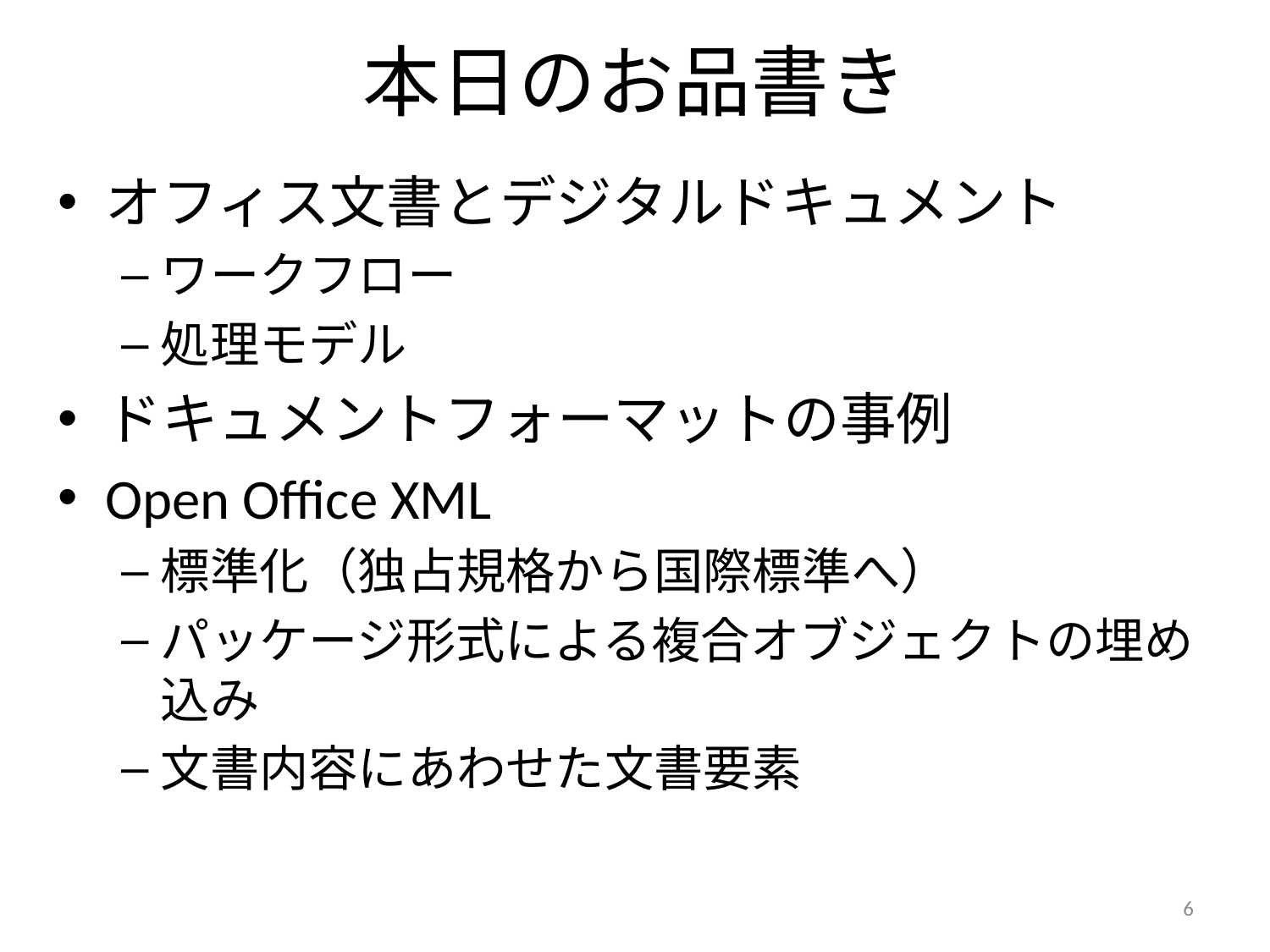

# 本日のお品書き
オフィス文書とデジタルドキュメント
ワークフロー
処理モデル
ドキュメントフォーマットの事例
Open Office XML
標準化（独占規格から国際標準へ）
パッケージ形式による複合オブジェクトの埋め込み
文書内容にあわせた文書要素
6